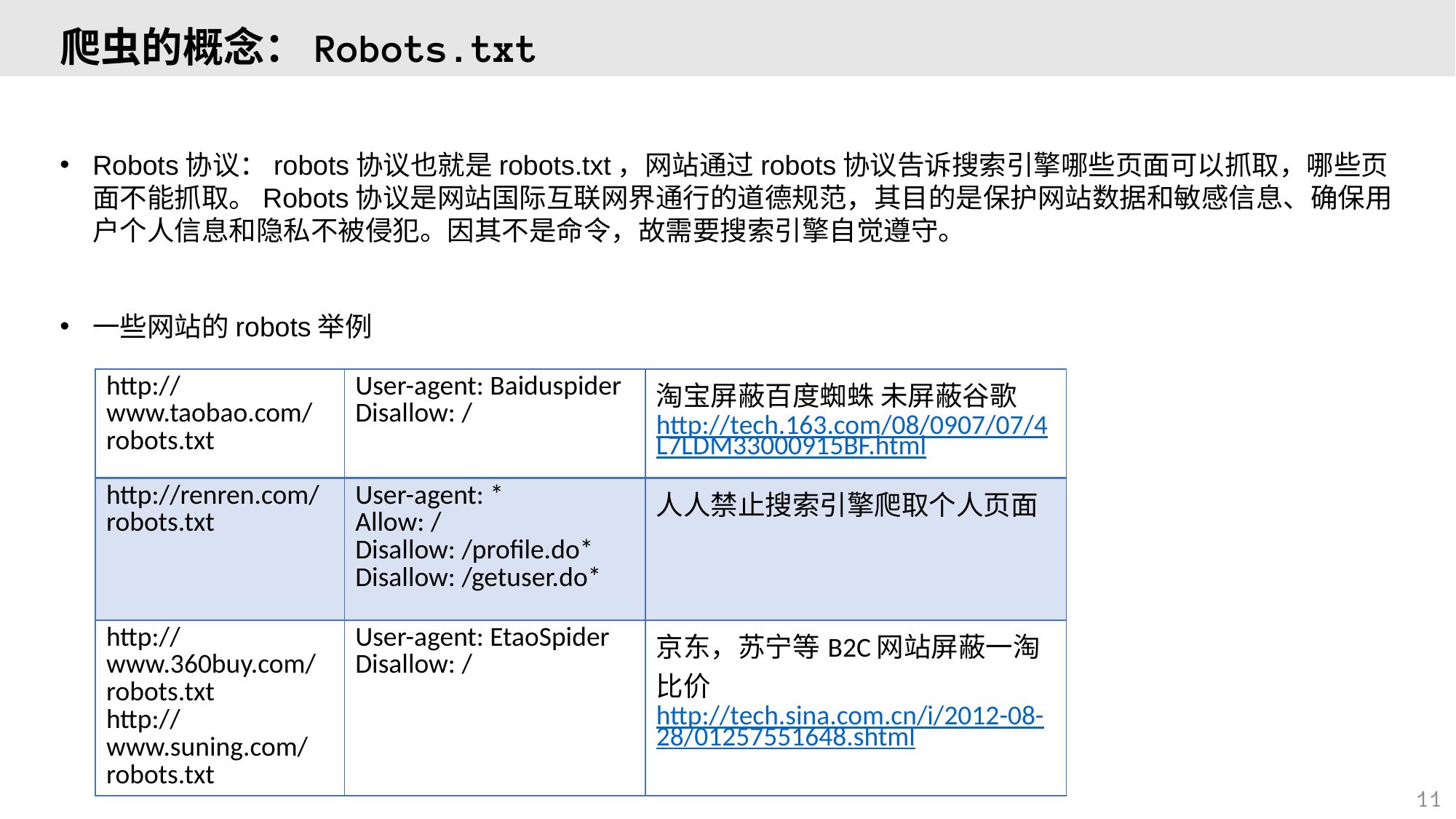

# 爬虫的概念：Robots.txt

Robots协议：robots协议也就是robots.txt，网站通过robots协议告诉搜索引擎哪些页面可以抓取，哪些页面不能抓取。Robots协议是网站国际互联网界通行的道德规范，其目的是保护网站数据和敏感信息、确保用户个人信息和隐私不被侵犯。因其不是命令，故需要搜索引擎自觉遵守。

一些网站的robots举例

| http://www.taobao.com/robots.txt | User-agent: Baiduspider Disallow: / | 淘宝屏蔽百度蜘蛛 未屏蔽谷歌 http://tech.163.com/08/0907/07/4L7LDM33000915BF.html |
| --- | --- | --- |
| http://renren.com/robots.txt | User-agent: \* Allow: / Disallow: /profile.do\* Disallow: /getuser.do\* | 人人禁止搜索引擎爬取个人页面 |
| http://www.360buy.com/robots.txt http://www.suning.com/robots.txt | User-agent: EtaoSpider Disallow: / | 京东，苏宁等B2C网站屏蔽一淘比价 http://tech.sina.com.cn/i/2012-08-28/01257551648.shtml |
11